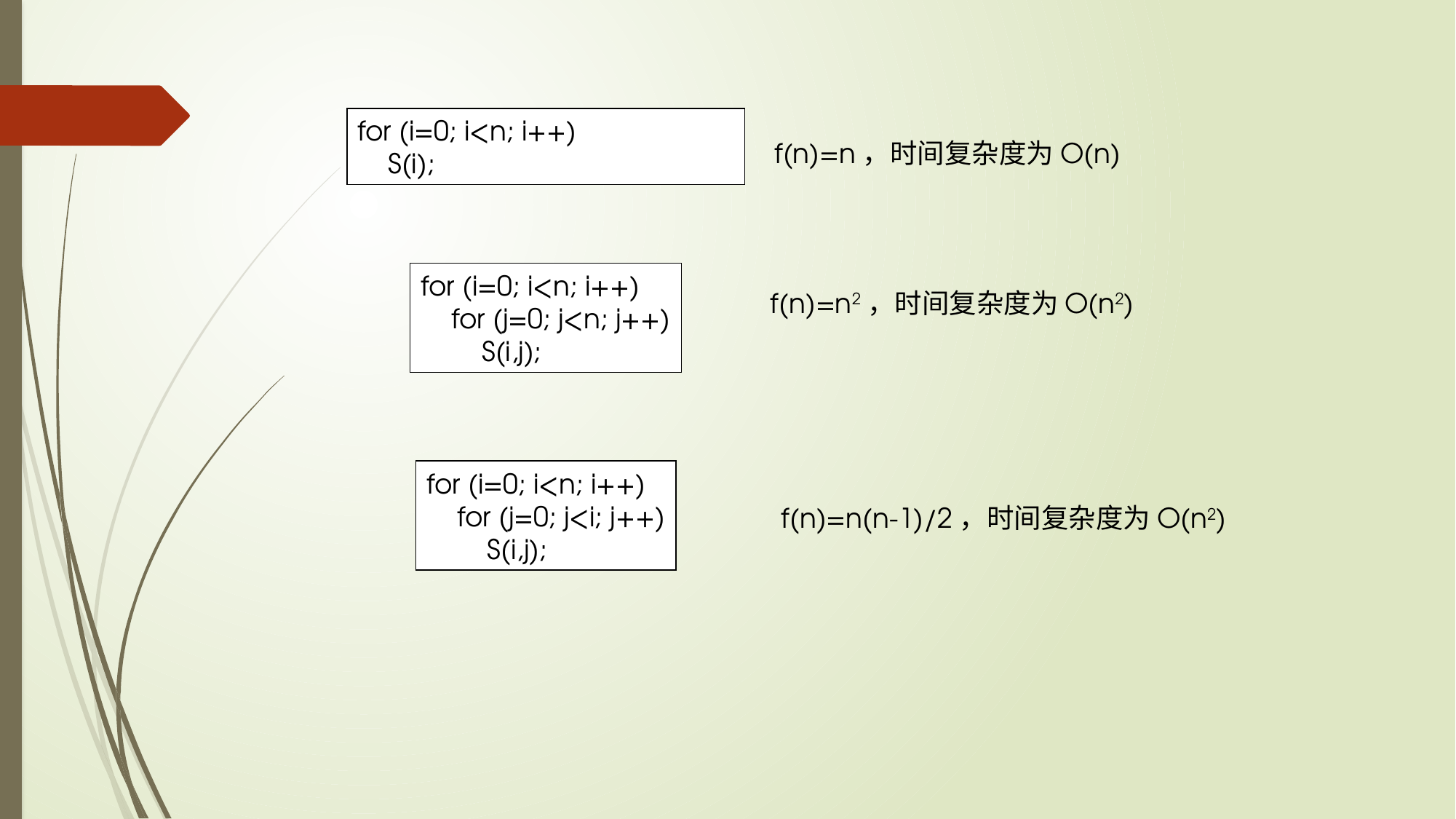

for (i=0; i<n; i++)
    S(i);
f(n)=n，时间复杂度为O(n)
for (i=0; i<n; i++)
    for (j=0; j<n; j++)
        S(i,j);
f(n)=n2，时间复杂度为O(n2)
for (i=0; i<n; i++)
    for (j=0; j<i; j++)
        S(i,j);
f(n)=n(n-1)/2，时间复杂度为O(n2)